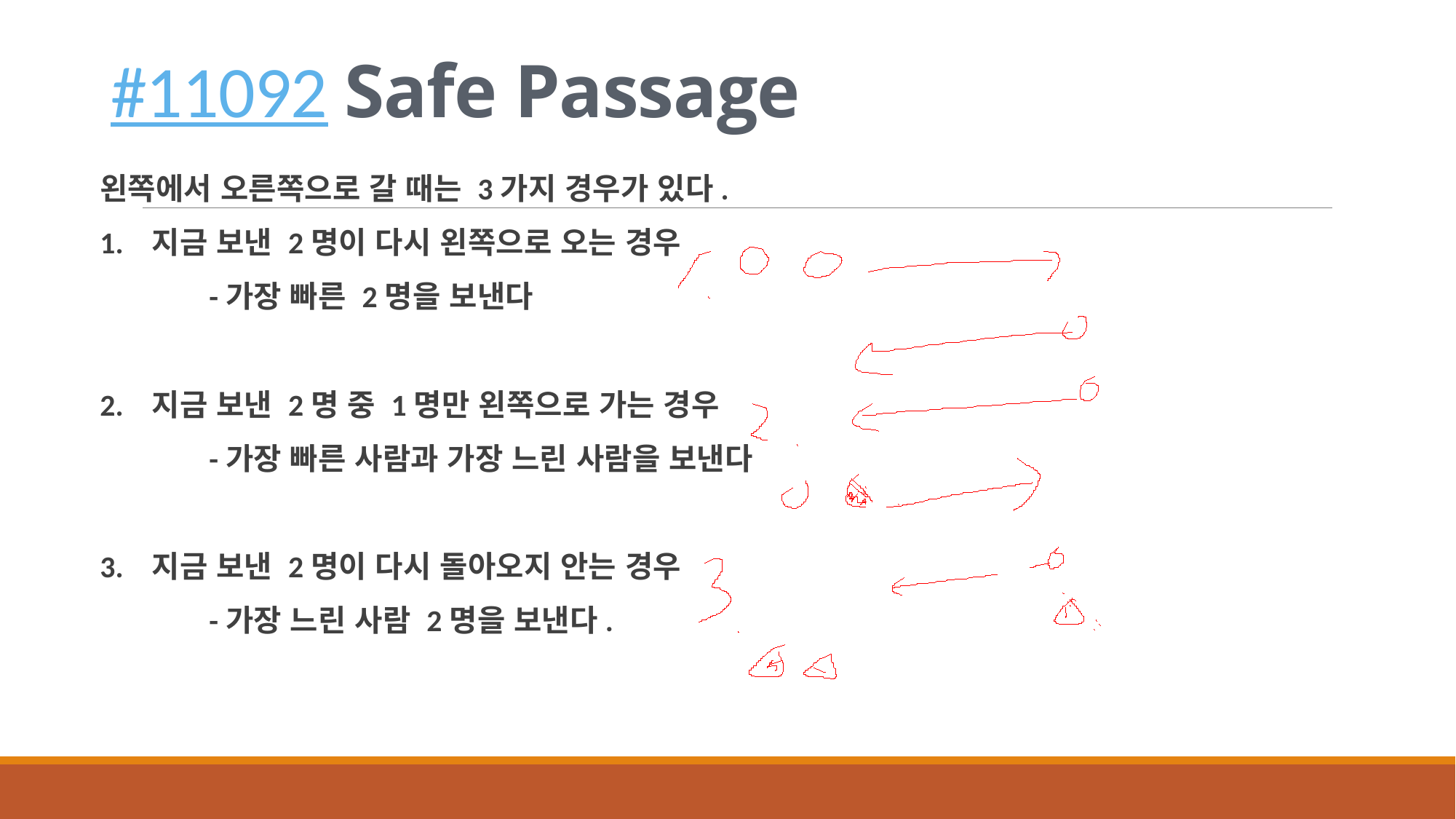

# #11092 Safe Passage
왼쪽에서 오른쪽으로 갈 때는 3가지 경우가 있다.
1.   지금 보낸 2명이 다시 왼쪽으로 오는 경우
	-가장 빠른 2명을 보낸다

2.   지금 보낸 2명 중 1명만 왼쪽으로 가는 경우
	-가장 빠른 사람과 가장 느린 사람을 보낸다

3.   지금 보낸 2명이 다시 돌아오지 안는 경우
	-가장 느린 사람 2명을 보낸다.